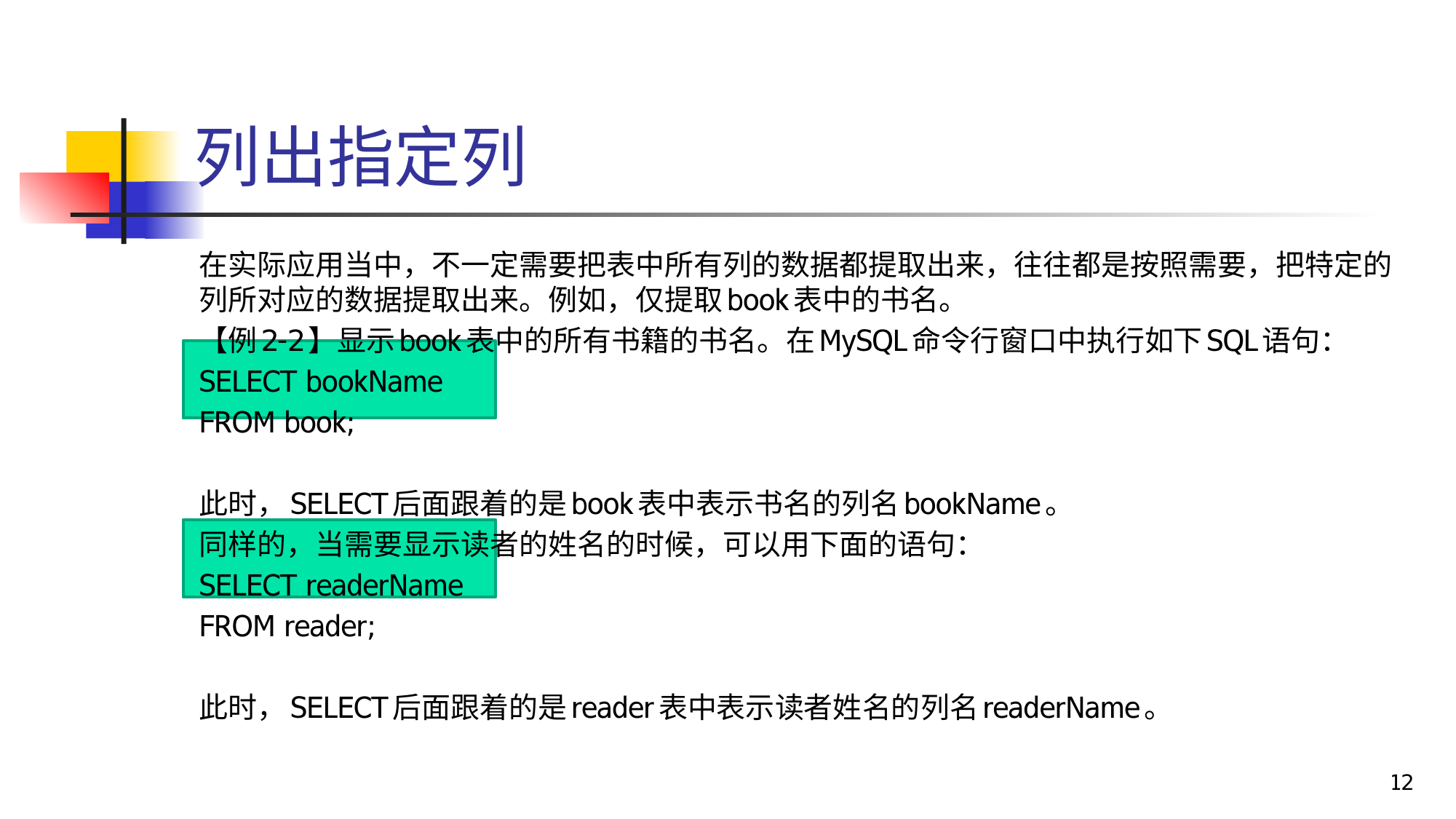

# 列出指定列
在实际应用当中，不一定需要把表中所有列的数据都提取出来，往往都是按照需要，把特定的列所对应的数据提取出来。例如，仅提取book表中的书名。
【例2-2】显示book表中的所有书籍的书名。在MySQL命令行窗口中执行如下SQL语句：
SELECT bookName
FROM book;

此时，SELECT后面跟着的是book表中表示书名的列名bookName。
同样的，当需要显示读者的姓名的时候，可以用下面的语句：
SELECT readerName
FROM reader;

此时，SELECT后面跟着的是reader表中表示读者姓名的列名readerName。

12